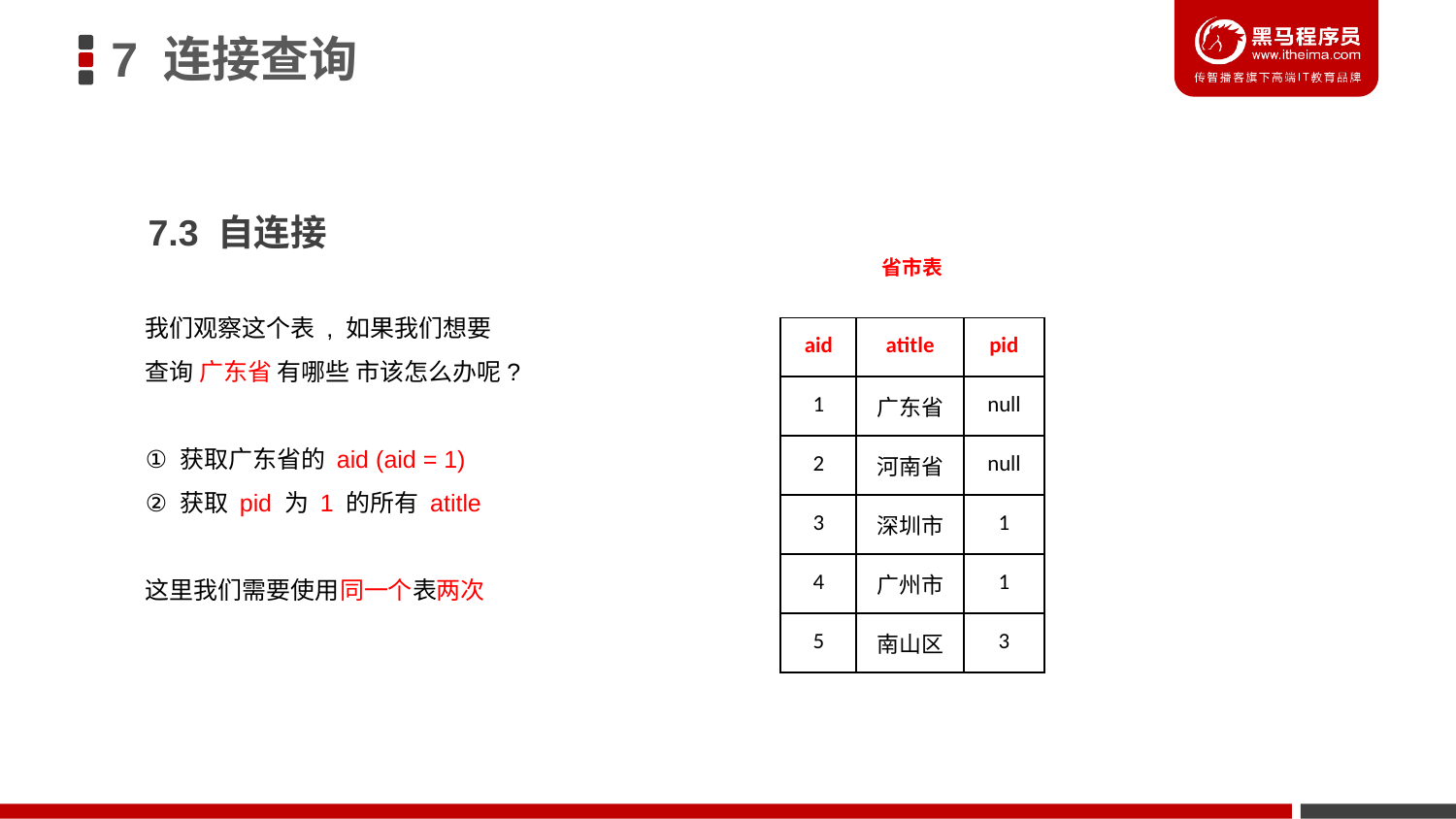

7 连接查询
7.3 自连接
省市表
我们观察这个表 , 如果我们想要
查询 广东省 有哪些 市该怎么办呢?

获取广东省的 aid (aid = 1)
获取 pid 为 1 的所有 atitle

这里我们需要使用同一个表两次

| aid | atitle | pid |
| --- | --- | --- |
| 1 | 广东省 | null |
| 2 | 河南省 | null |
| 3 | 深圳市 | 1 |
| 4 | 广州市 | 1 |
| 5 | 南山区 | 3 |